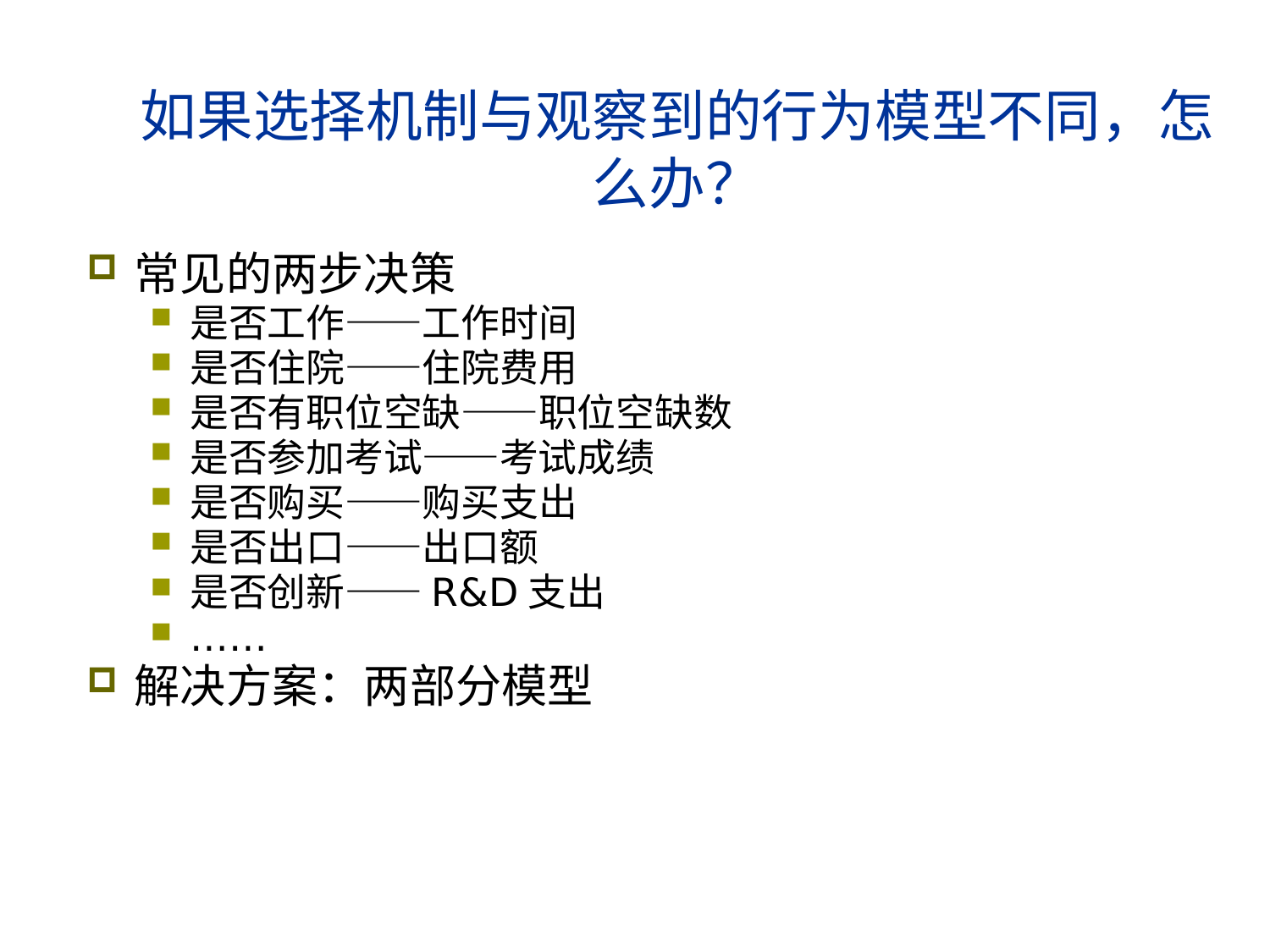

# 如果选择机制与观察到的行为模型不同，怎么办？
常见的两步决策
是否工作——工作时间
是否住院——住院费用
是否有职位空缺——职位空缺数
是否参加考试——考试成绩
是否购买——购买支出
是否出口——出口额
是否创新——R&D支出
……
解决方案：两部分模型